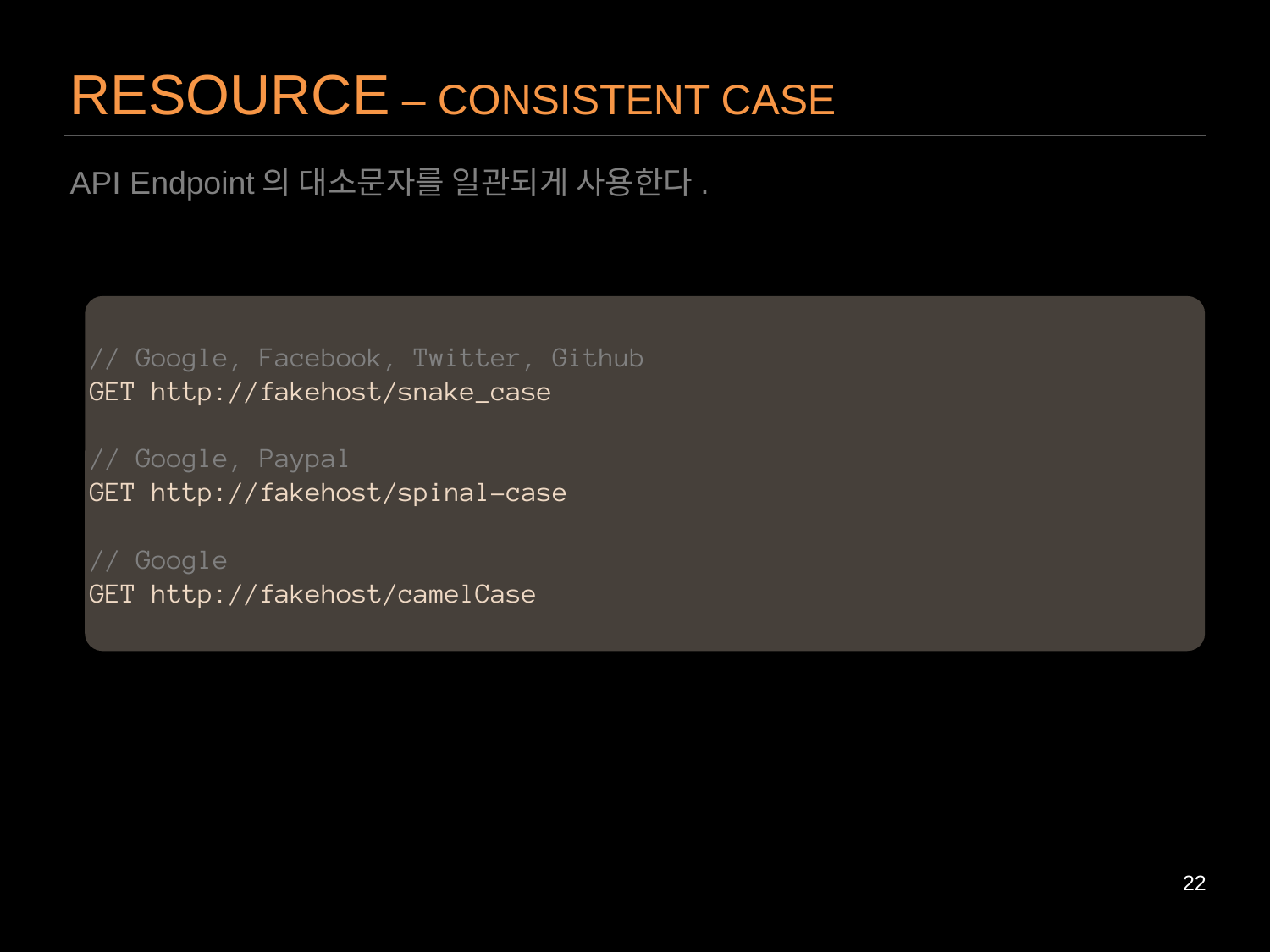

# RESOURCE – CONSISTENT CASE
API Endpoint의 대소문자를 일관되게 사용한다.
// Google, Facebook, Twitter, Github
GET http://fakehost/snake_case
// Google, Paypal
GET http://fakehost/spinal-case
// Google
GET http://fakehost/camelCase
22